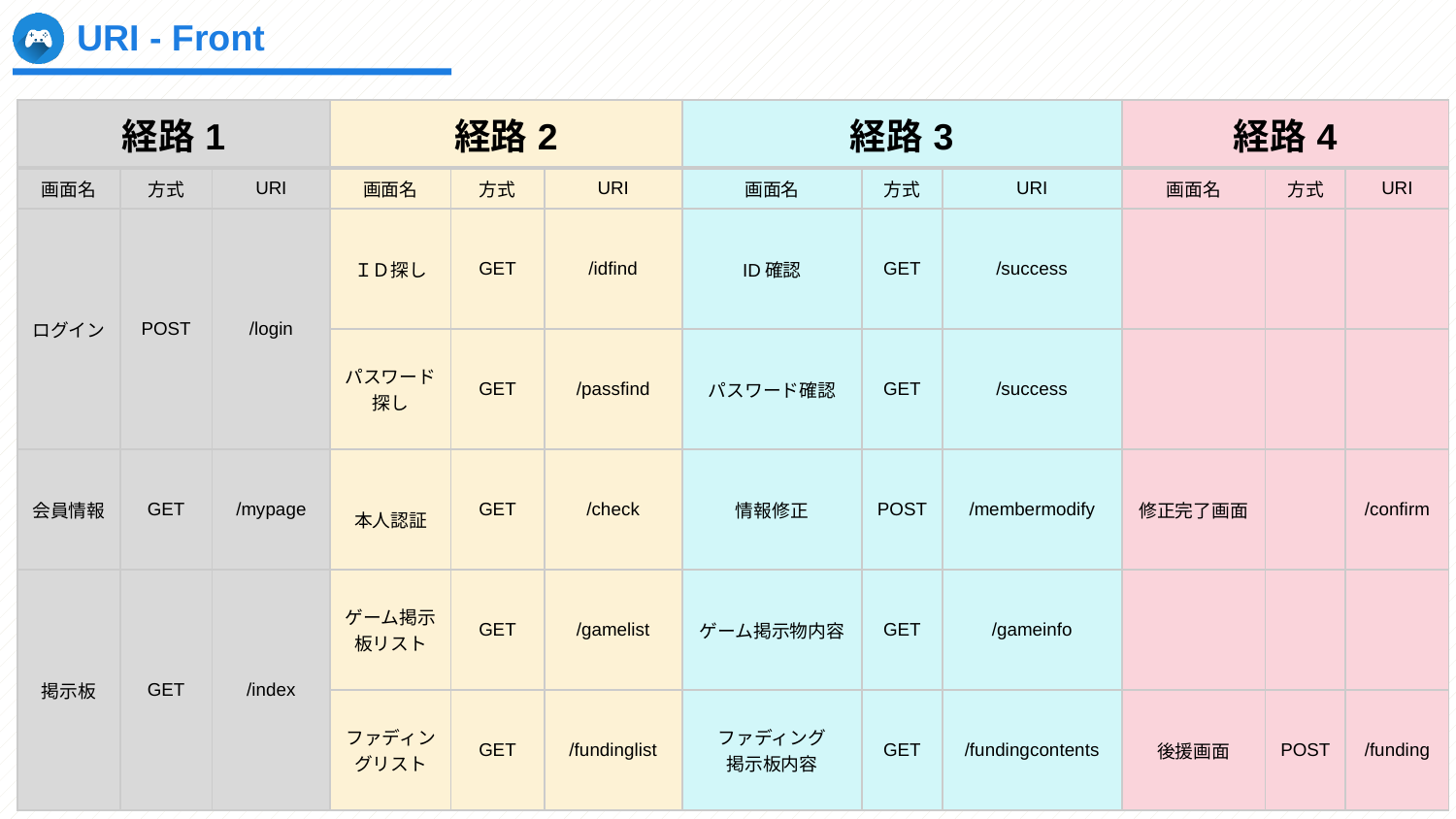

URI - Front
| 経路1 |  |  | 経路2 |  |  | 経路3 |  |  | 経路4 |  |  |
| --- | --- | --- | --- | --- | --- | --- | --- | --- | --- | --- | --- |
| 画面名 | 方式 | URI | 画面名 | 方式 | URI | 画面名 | 方式 | URI | 画面名 | 方式 | URI |
| ログイン | POST | /login | ＩＤ探し | GET | /idfind | ID確認 | GET | /success |  |  |  |
|  |  |  | パスワード探し | GET | /passfind | パスワード確認 | GET | /success |  |  |  |
| 会員情報 | GET | /mypage | 本人認証 | GET | /check | 情報修正 | POST | /membermodify | 修正完了画面 |  | /confirm |
| 掲示板 | GET | /index | ゲーム掲示板リスト | GET | /gamelist | ゲーム掲示物内容 | GET | /gameinfo |  |  |  |
|  |  |  | ファディングリスト | GET | /fundinglist | ファディング 掲示板内容 | GET | /fundingcontents | 後援画面 | POST | /funding |